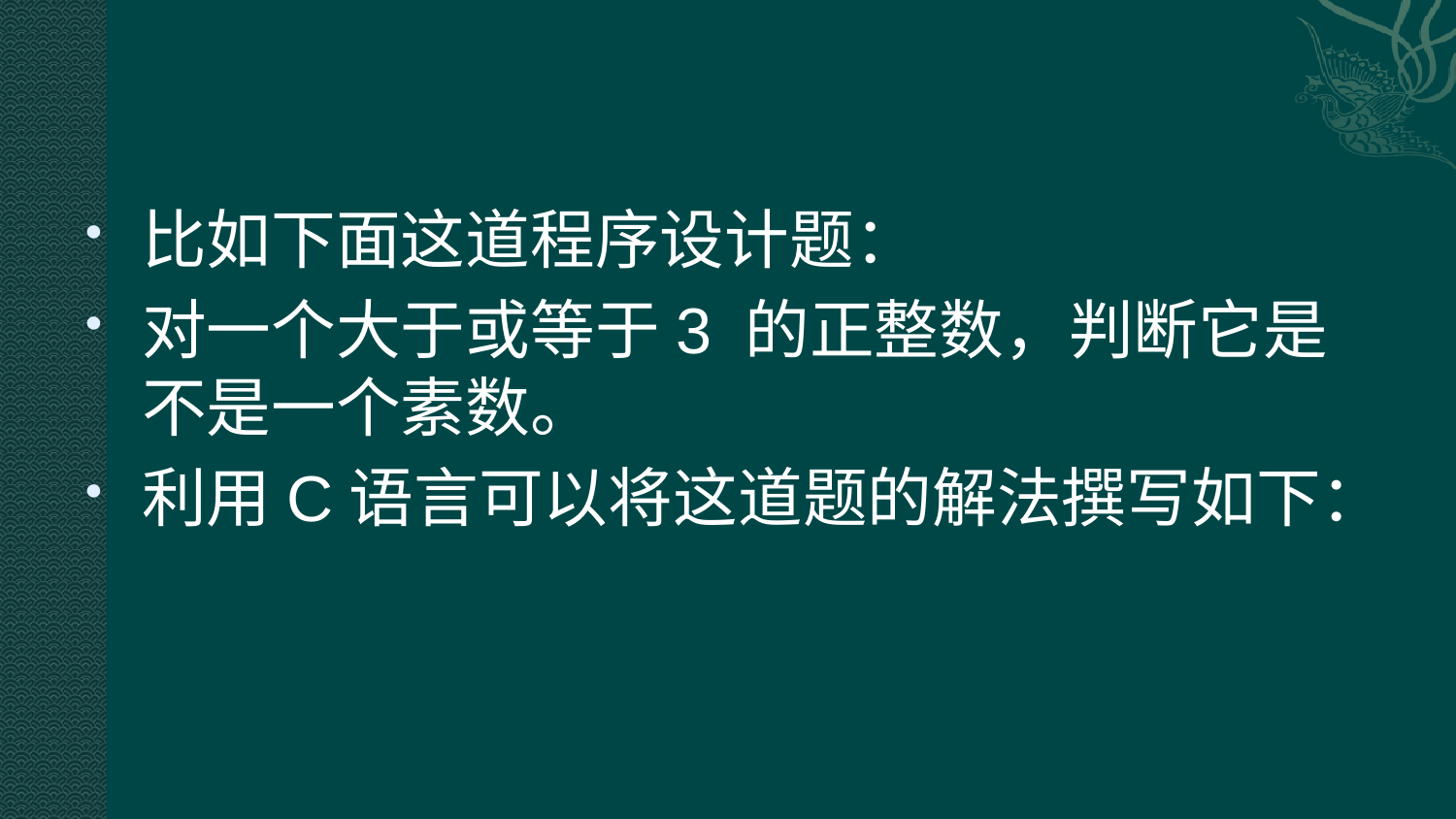

#
比如下面这道程序设计题：
对一个大于或等于3 的正整数，判断它是不是一个素数。
利用C语言可以将这道题的解法撰写如下：